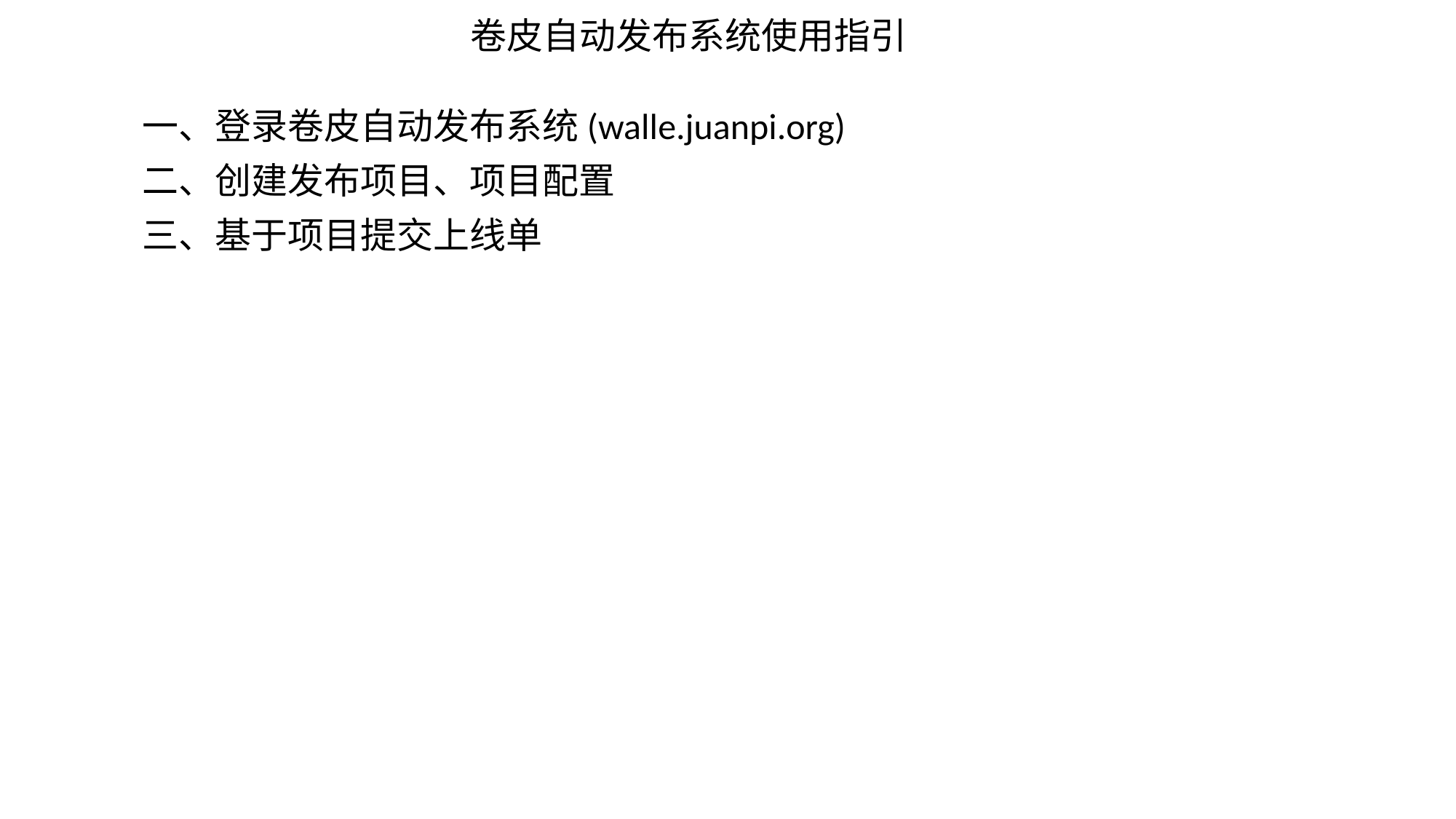

卷皮自动发布系统使用指引
一、登录卷皮自动发布系统(walle.juanpi.org)
二、创建发布项目、项目配置
三、基于项目提交上线单